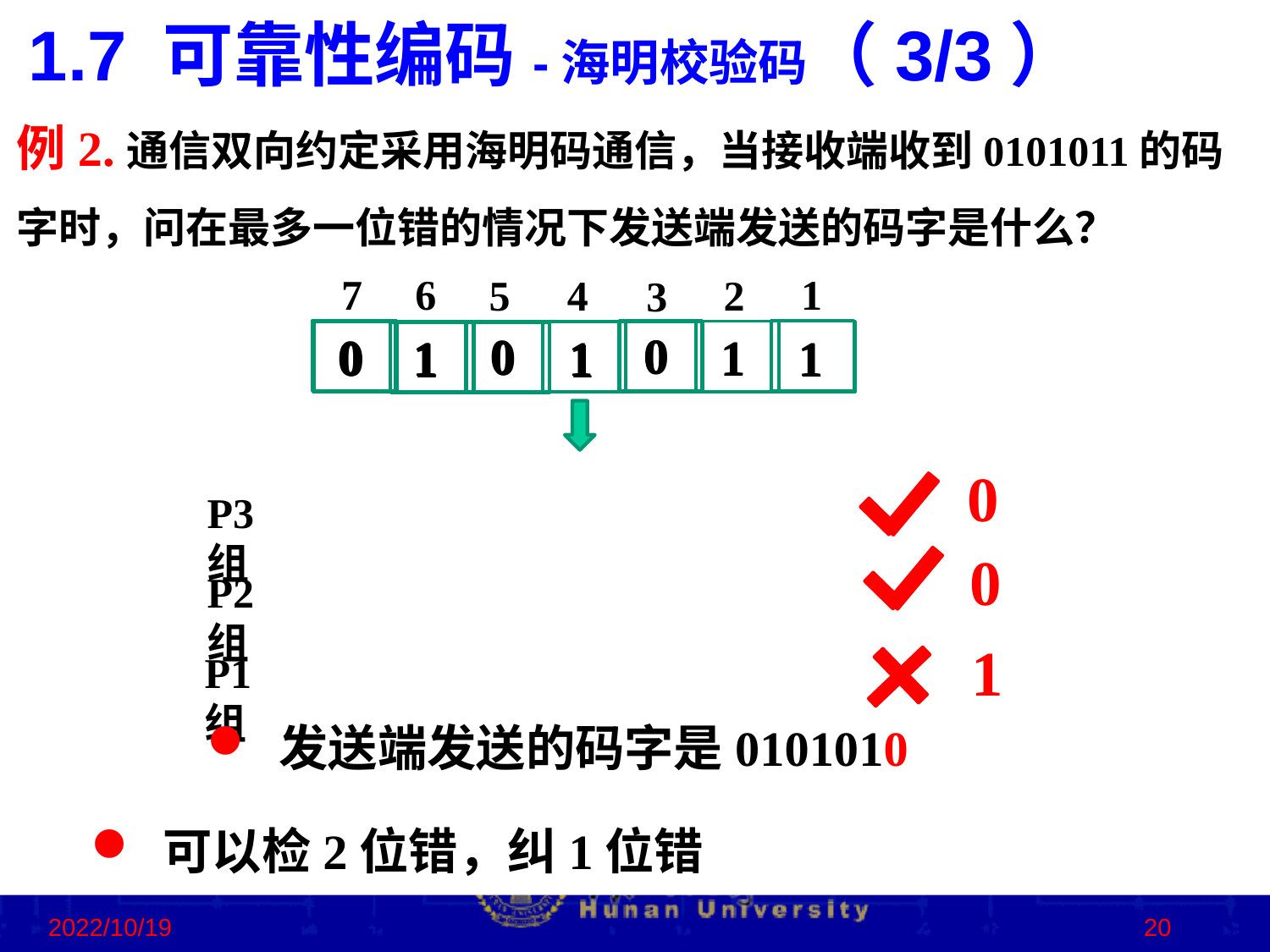

1.7 可靠性编码-海明校验码（3/3）
例2.通信双向约定采用海明码通信，当接收端收到0101011的码字时，问在最多一位错的情况下发送端发送的码字是什么？
7
6
1
5
4
2
3
0
0
0
0
0
0
0
0
0
0
1
0

0
0
1

0
0
1

1

0
1
1

1

1

1
1

0

P3组

0
P2组
1

P1组
 发送端发送的码字是0101010
 可以检2位错，纠1位错
2022/10/19
20